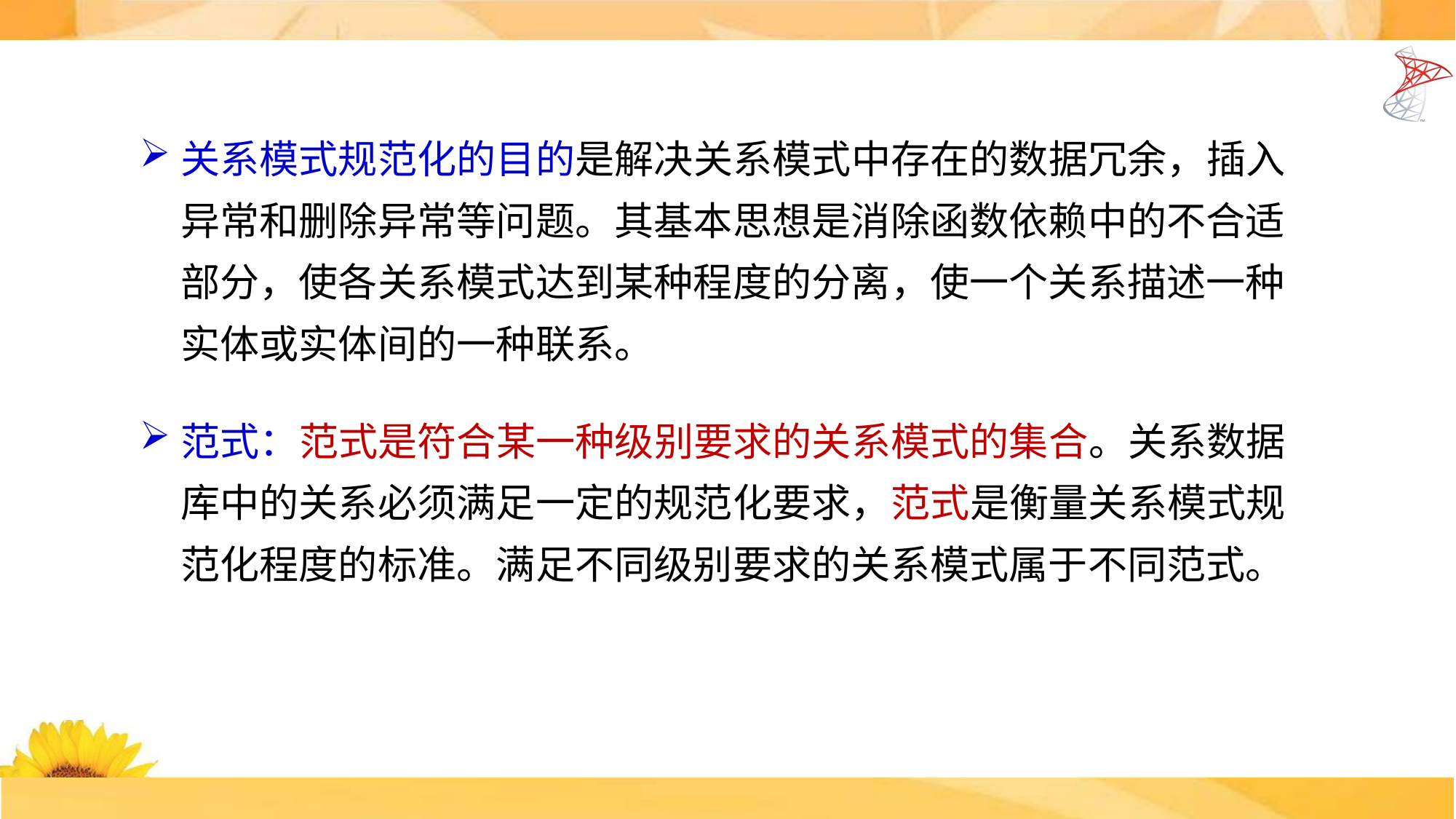

关系模式规范化的目的是解决关系模式中存在的数据冗余，插入异常和删除异常等问题。其基本思想是消除函数依赖中的不合适部分，使各关系模式达到某种程度的分离，使一个关系描述一种实体或实体间的一种联系。
范式：范式是符合某一种级别要求的关系模式的集合。关系数据库中的关系必须满足一定的规范化要求，范式是衡量关系模式规范化程度的标准。满足不同级别要求的关系模式属于不同范式。